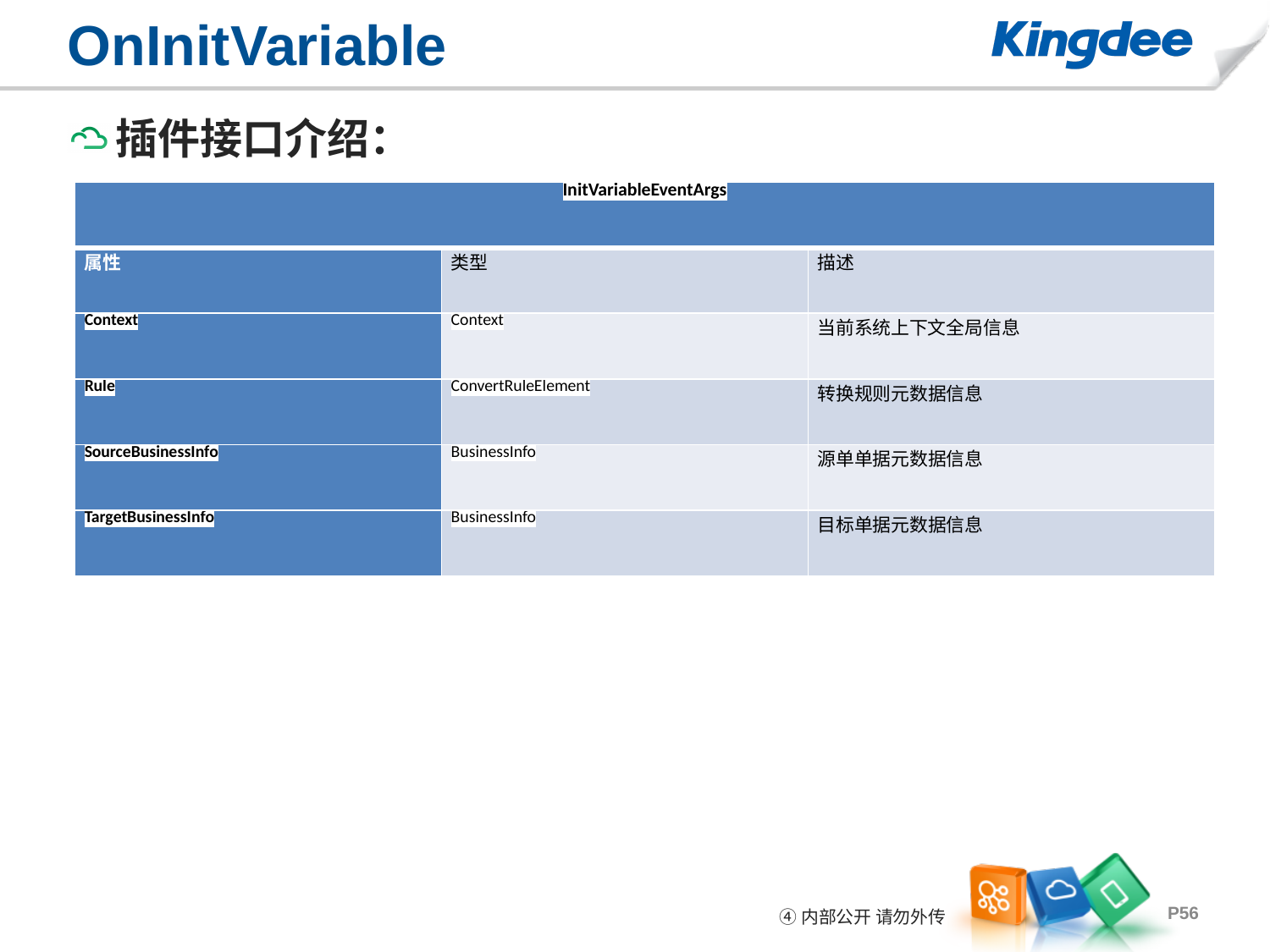

# OnInitVariable
插件接口介绍：

| InitVariableEventArgs |  |  |
| --- | --- | --- |
| 属性 | 类型 | 描述 |
| Context | Context | 当前系统上下文全局信息 |
| Rule | ConvertRuleElement | 转换规则元数据信息 |
| SourceBusinessInfo | BusinessInfo | 源单单据元数据信息 |
| TargetBusinessInfo | BusinessInfo | 目标单据元数据信息 |